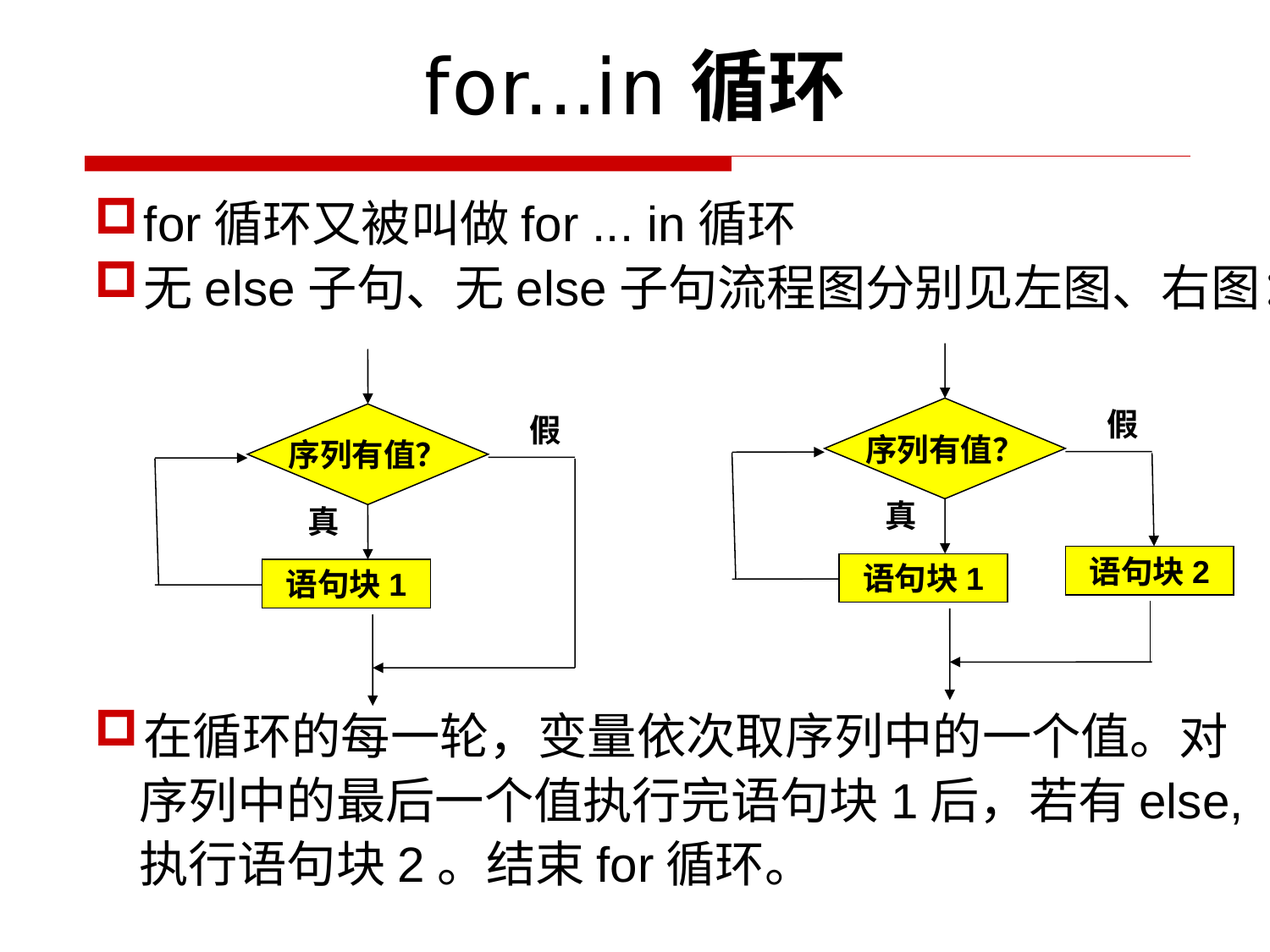

# for...in循环
for循环又被叫做for ... in循环
无else子句、无else子句流程图分别见左图、右图：

在循环的每一轮，变量依次取序列中的一个值。对
   序列中的最后一个值执行完语句块1后，若有else,
   执行语句块2。结束for循环。

序列有值？
假

真

语句块1

序列有值？
假

真

语句块1

语句块2

54